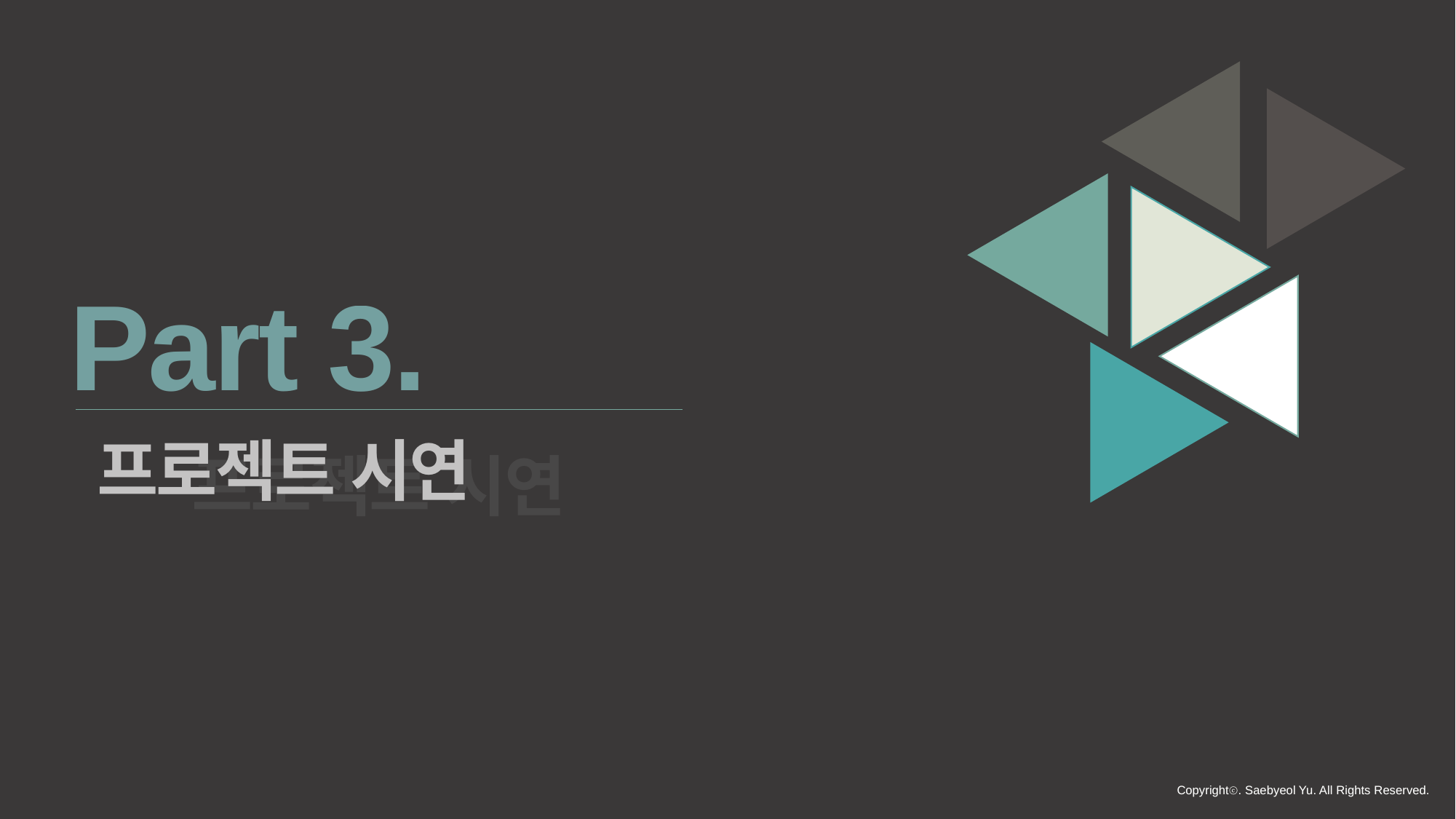

Part 3.
프로젝트 시연
프로젝트 시연
Copyrightⓒ. Saebyeol Yu. All Rights Reserved.